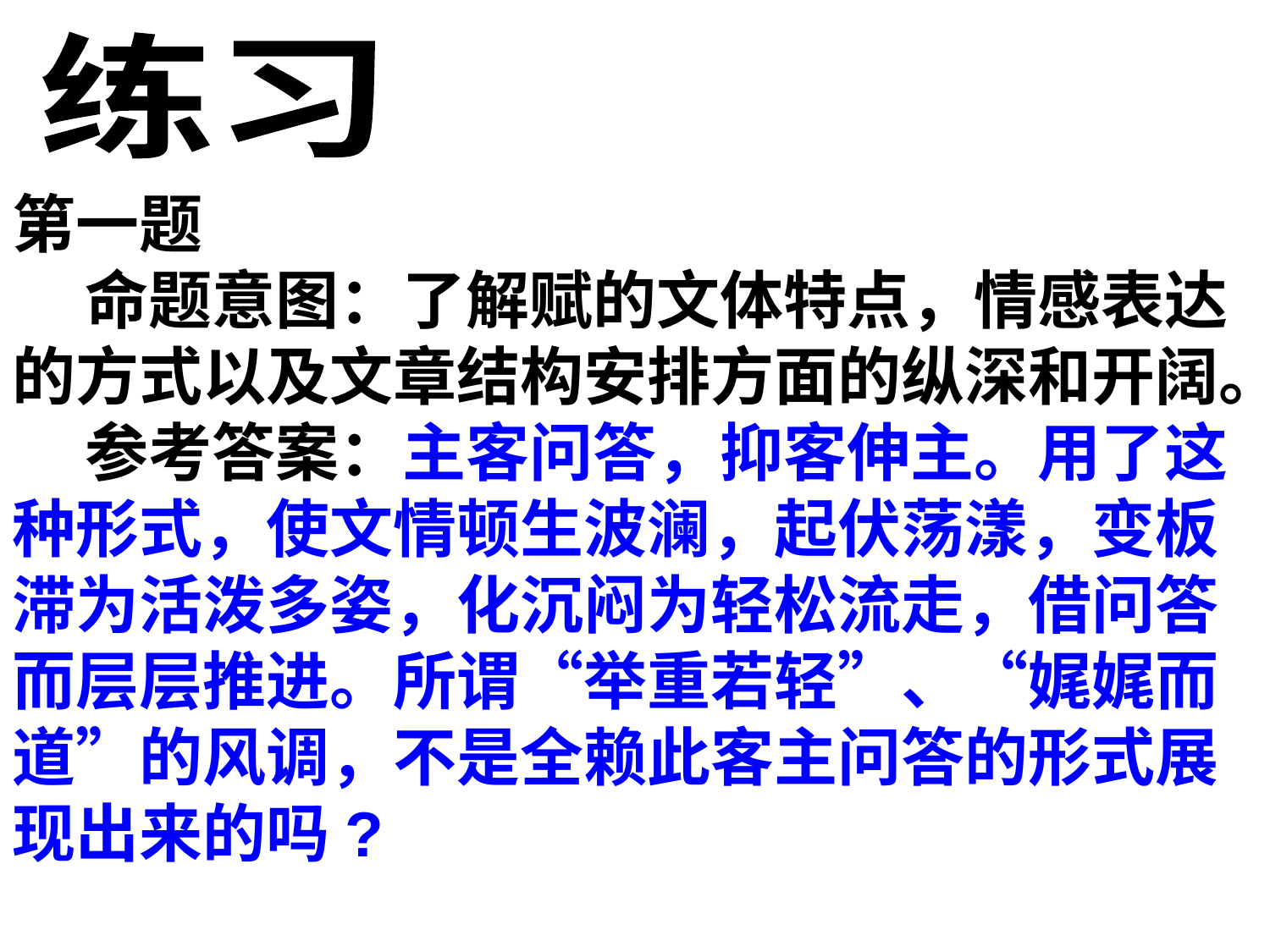

练习
第一题
    命题意图：了解赋的文体特点，情感表达的方式以及文章结构安排方面的纵深和开阔。
    参考答案：主客问答，抑客伸主。用了这种形式，使文情顿生波澜，起伏荡漾，变板滞为活泼多姿，化沉闷为轻松流走，借问答而层层推进。所谓“举重若轻”、“娓娓而道”的风调，不是全赖此客主问答的形式展现出来的吗?